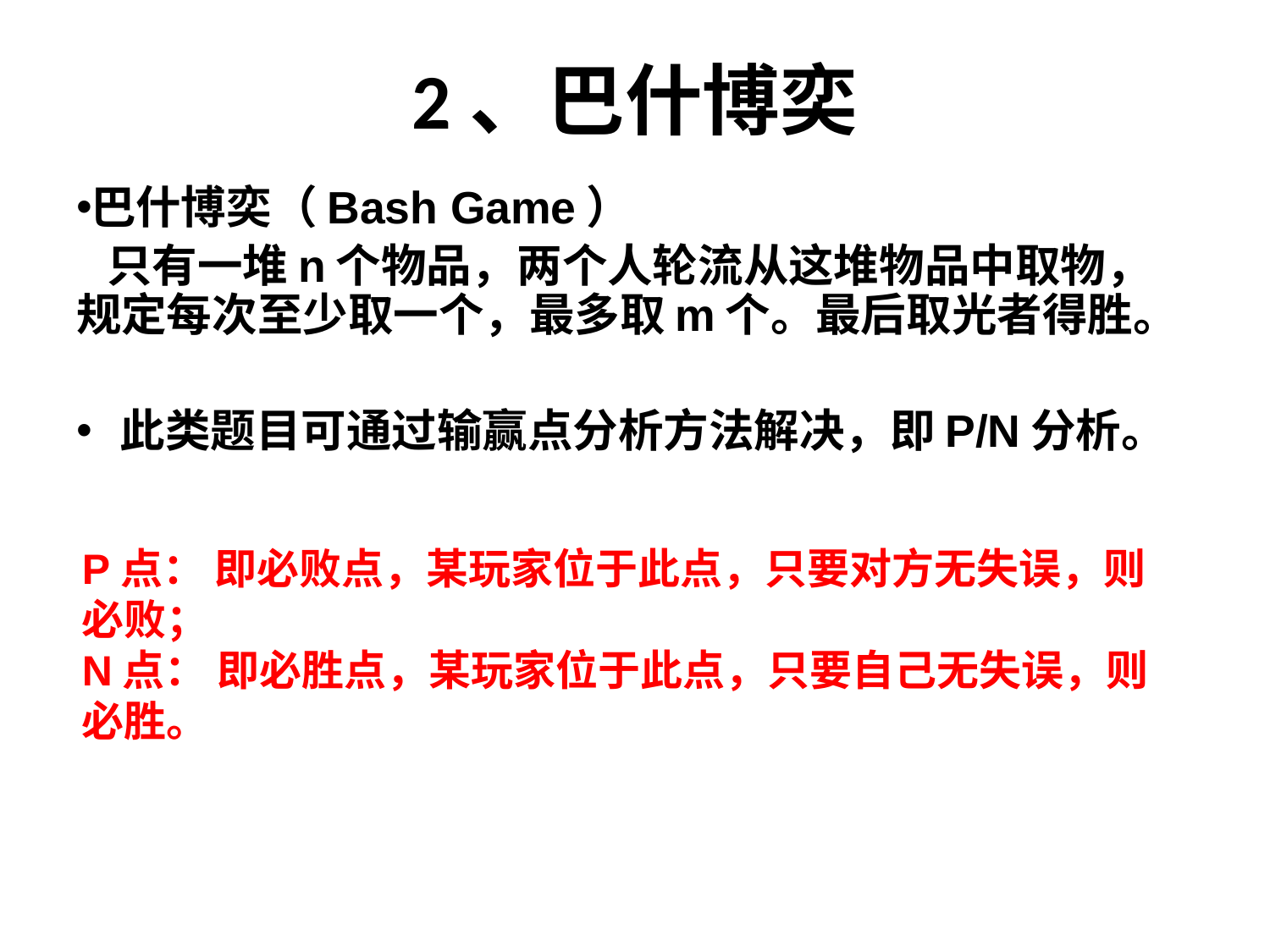

# 2、巴什博奕
巴什博奕（Bash Game）
  只有一堆n个物品，两个人轮流从这堆物品中取物，规定每次至少取一个，最多取m个。最后取光者得胜。

此类题目可通过输赢点分析方法解决，即P/N分析。
P点： 即必败点，某玩家位于此点，只要对方无失误，则必败；
N点： 即必胜点，某玩家位于此点，只要自己无失误，则必胜。